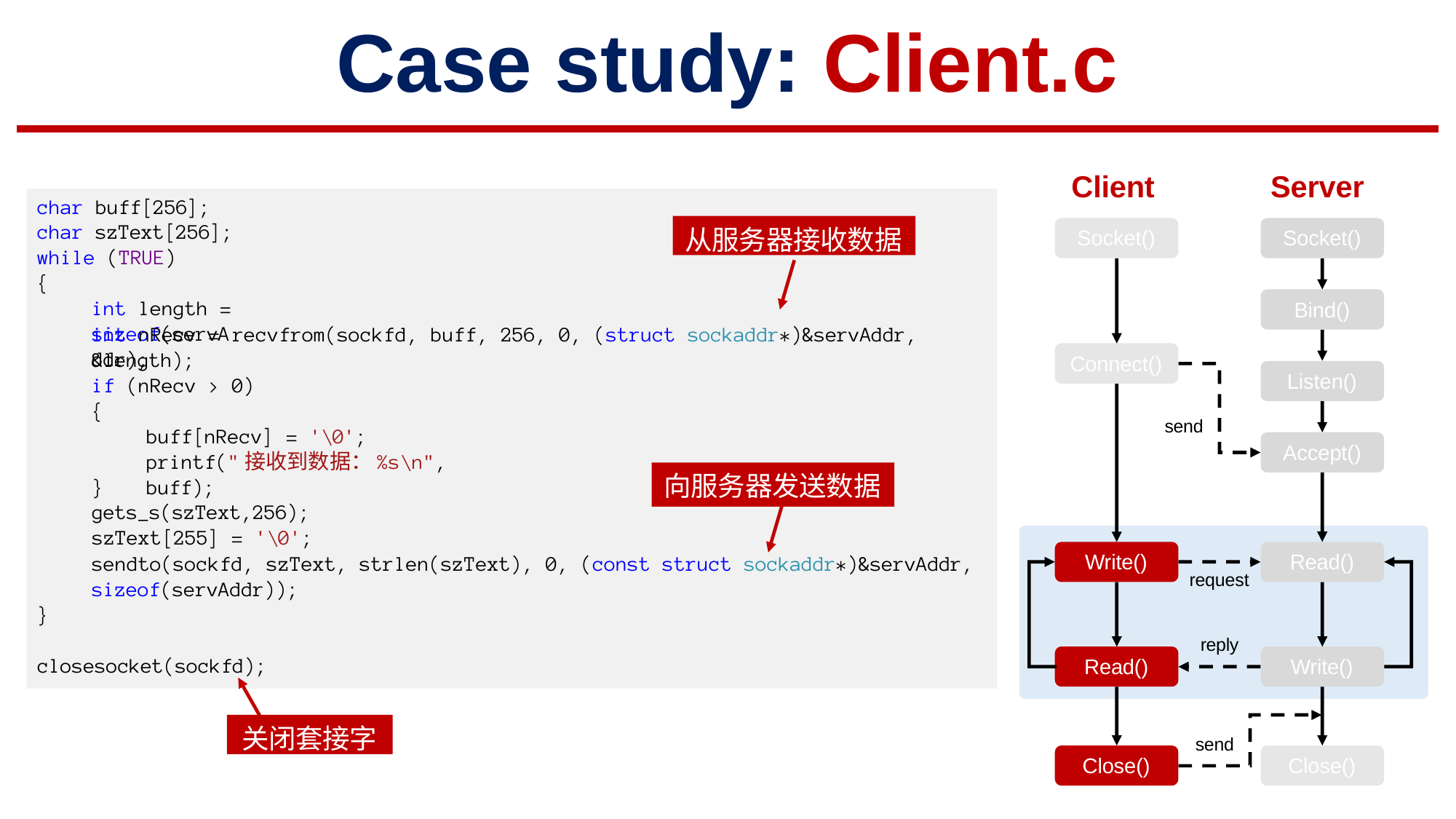

# Case study: Client.c
Client
Socket()
Server
Socket()

char buff[256]; char szText[256]; while (TRUE)
{
int length = sizeof(servAddr);
从服务器接收数据

Bind()
int nRecv = recvfrom(sockfd, buff, 256, 0, (struct sockaddr*)&servAddr, &length);
Connect()

Listen()
if (nRecv > 0)
{
send
buff[nRecv] = '\0';
printf("接收到数据：%s\n", buff);

Accept()

向服务器发送数据
}
gets_s(szText,256); szText[255] = '\0';

Write()
Read()
sendto(sockfd, szText, strlen(szText), 0, (const struct sockaddr*)&servAddr,
sizeof(servAddr));
request

}
reply

closesocket(sockfd);
Read()
Write()
关闭套接字
send

Close()
Close()